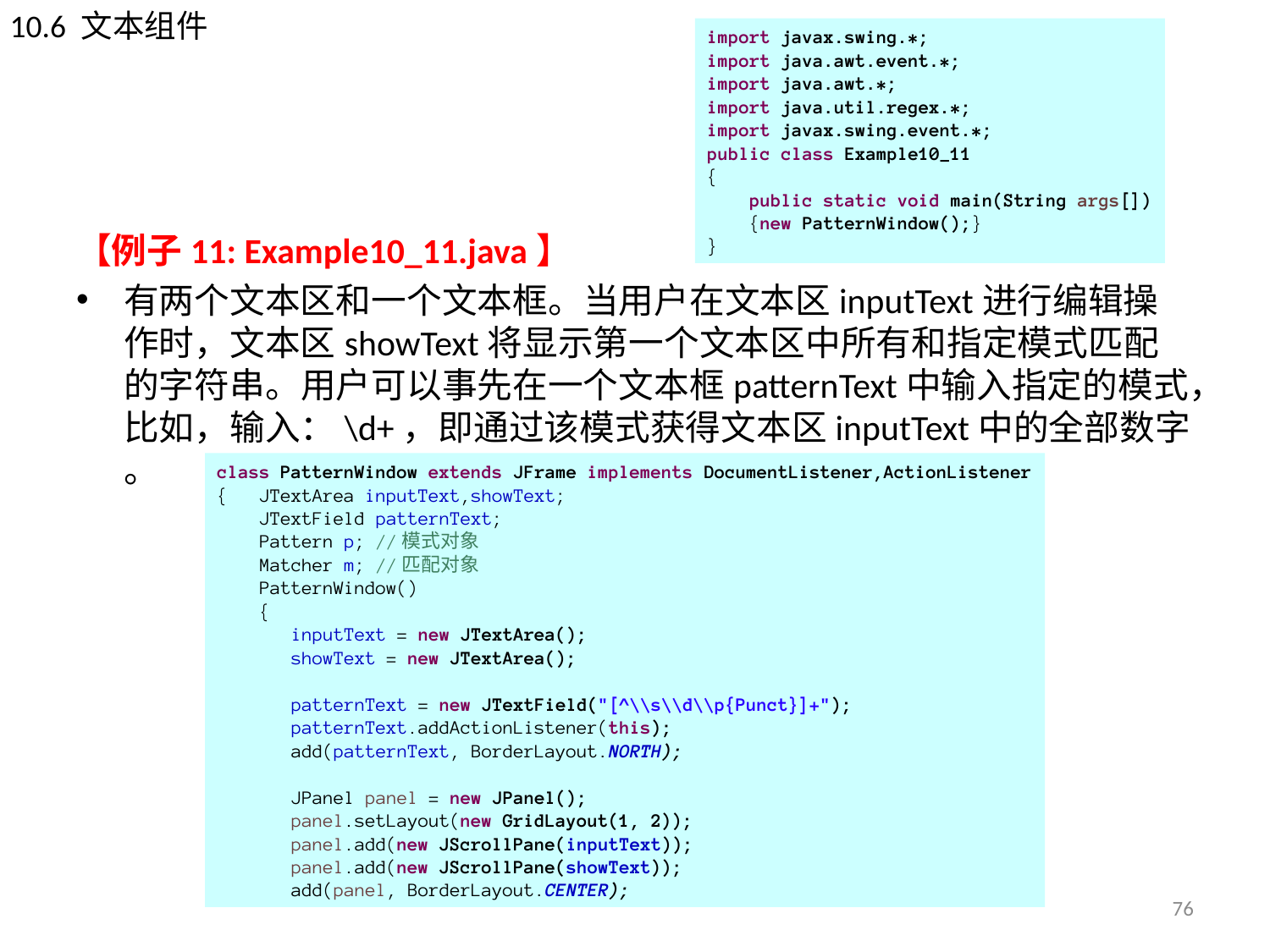

10.6 文本组件
import javax.swing.*;
import java.awt.event.*;
import java.awt.*;
import java.util.regex.*;
import javax.swing.event.*;
public class Example10_11
{
    public static void main(String args[])
    {new PatternWindow();}
}
【例子11: Example10_11.java】
有两个文本区和一个文本框。当用户在文本区inputText进行编辑操作时，文本区showText将显示第一个文本区中所有和指定模式匹配的字符串。用户可以事先在一个文本框patternText中输入指定的模式，比如，输入：\d+，即通过该模式获得文本区inputText中的全部数字 。
class PatternWindow extends JFrame implements DocumentListener,ActionListener
{   JTextArea inputText,showText;
    JTextField patternText;
    Pattern p; //模式对象
    Matcher m; //匹配对象
    PatternWindow()
    {
       inputText = new JTextArea();
       showText = new JTextArea();

       patternText = new JTextField("[^\\s\\d\\p{Punct}]+");
       patternText.addActionListener(this);
       add(patternText, BorderLayout.NORTH);

       JPanel panel = new JPanel();
       panel.setLayout(new GridLayout(1, 2));
       panel.add(new JScrollPane(inputText));
       panel.add(new JScrollPane(showText));
       add(panel, BorderLayout.CENTER);
76